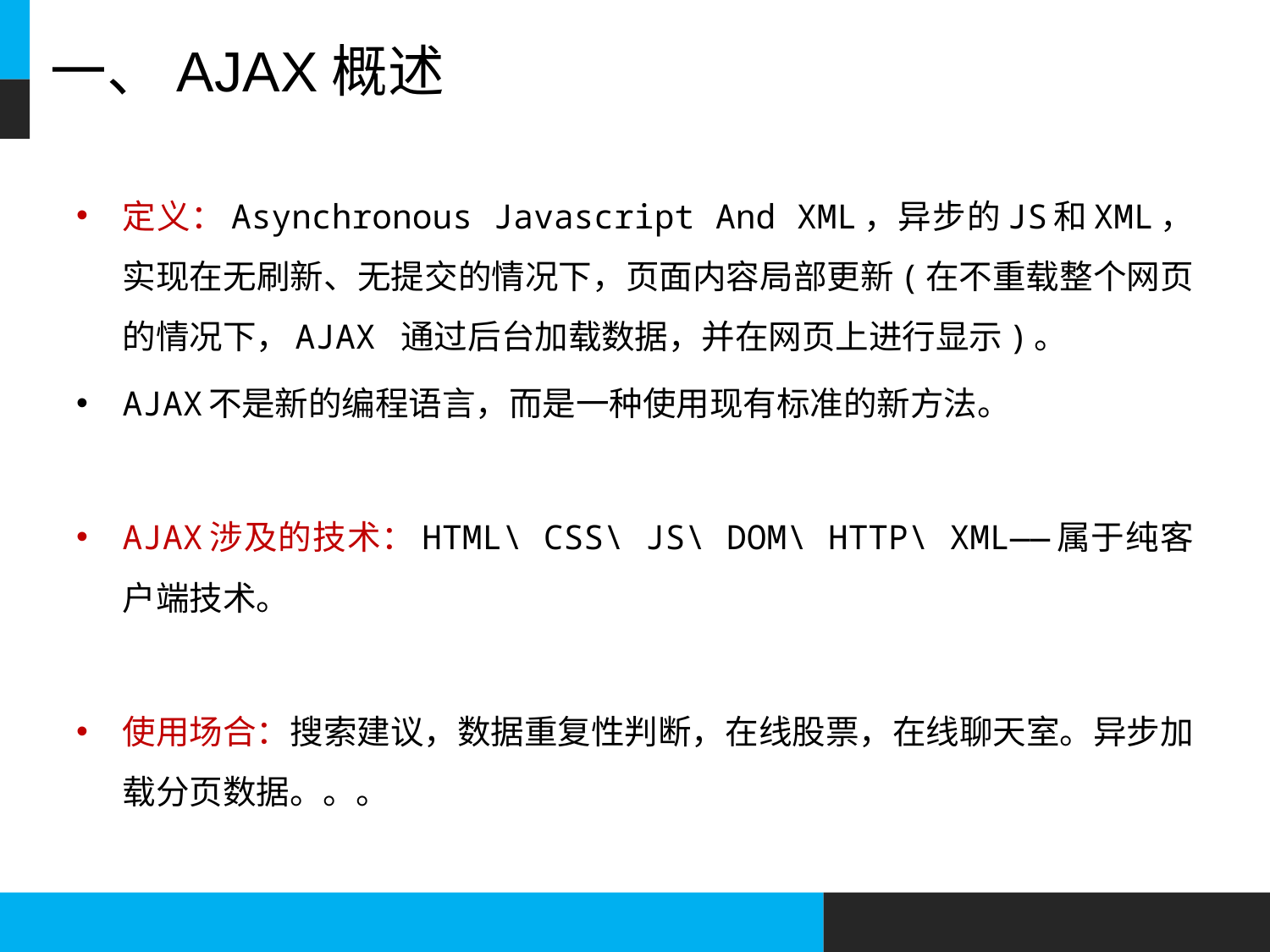

# 一、AJAX概述
定义：Asynchronous Javascript And XML，异步的JS和XML，实现在无刷新、无提交的情况下，页面内容局部更新(在不重载整个网页的情况下，AJAX 通过后台加载数据，并在网页上进行显示)。
AJAX不是新的编程语言，而是一种使用现有标准的新方法。

AJAX涉及的技术：HTML\ CSS\ JS\ DOM\ HTTP\ XML——属于纯客户端技术。

使用场合：搜索建议，数据重复性判断，在线股票，在线聊天室。异步加载分页数据。。。